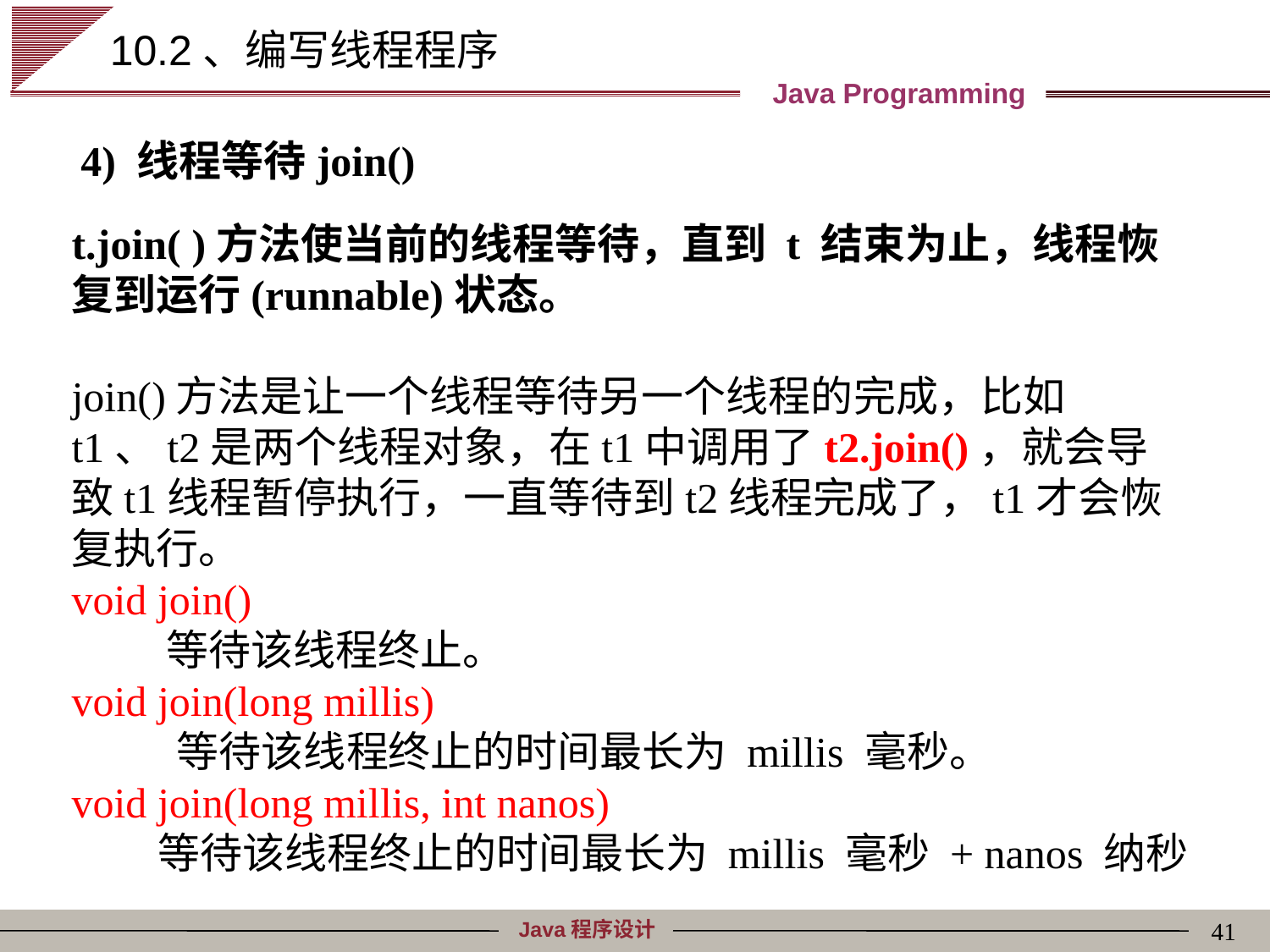

# 10.2、编写线程程序
4) 线程等待join()

t.join( )方法使当前的线程等待，直到 t 结束为止，线程恢复到运行(runnable)状态。

join()方法是让一个线程等待另一个线程的完成，比如t1、t2是两个线程对象，在t1中调用了t2.join()，就会导致t1线程暂停执行，一直等待到t2线程完成了，t1才会恢复执行。
void join()
        等待该线程终止。
void join(long millis)
         等待该线程终止的时间最长为 millis 毫秒。
void join(long millis, int nanos)
        等待该线程终止的时间最长为 millis 毫秒 + nanos 纳秒